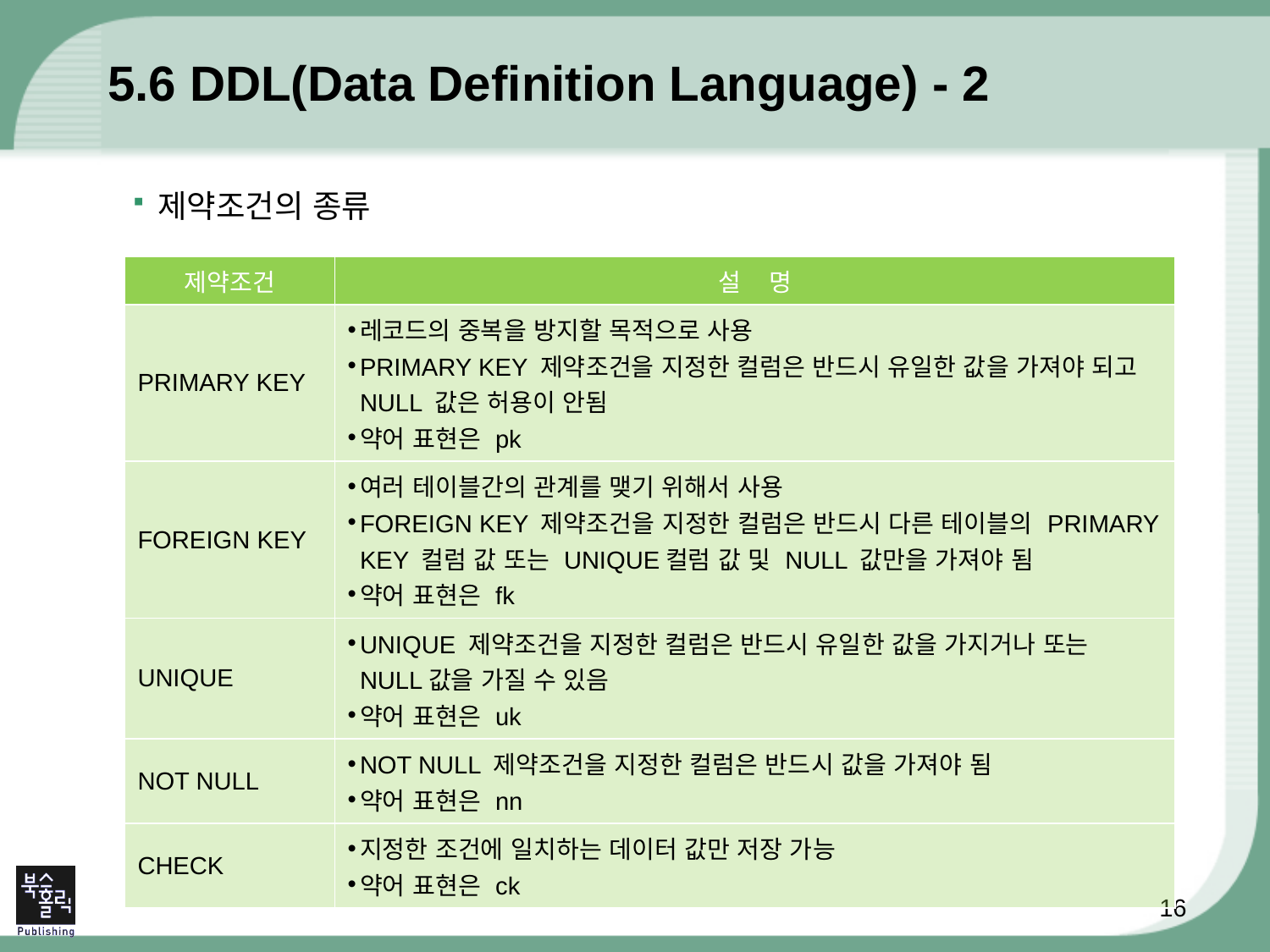

# 5.6 DDL(Data Definition Language) - 2
제약조건의 종류
| 제약조건 | 설 명 |
| --- | --- |
| PRIMARY KEY | 레코드의 중복을 방지할 목적으로 사용 PRIMARY KEY 제약조건을 지정한 컬럼은 반드시 유일한 값을 가져야 되고 NULL 값은 허용이 안됨 약어 표현은 pk |
| FOREIGN KEY | 여러 테이블간의 관계를 맺기 위해서 사용 FOREIGN KEY 제약조건을 지정한 컬럼은 반드시 다른 테이블의 PRIMARY KEY 컬럼 값 또는 UNIQUE컬럼 값 및 NULL 값만을 가져야 됨 약어 표현은 fk |
| UNIQUE | UNIQUE 제약조건을 지정한 컬럼은 반드시 유일한 값을 가지거나 또는 NULL값을 가질 수 있음 약어 표현은 uk |
| NOT NULL | NOT NULL 제약조건을 지정한 컬럼은 반드시 값을 가져야 됨 약어 표현은 nn |
| CHECK | 지정한 조건에 일치하는 데이터 값만 저장 가능 약어 표현은 ck |
16